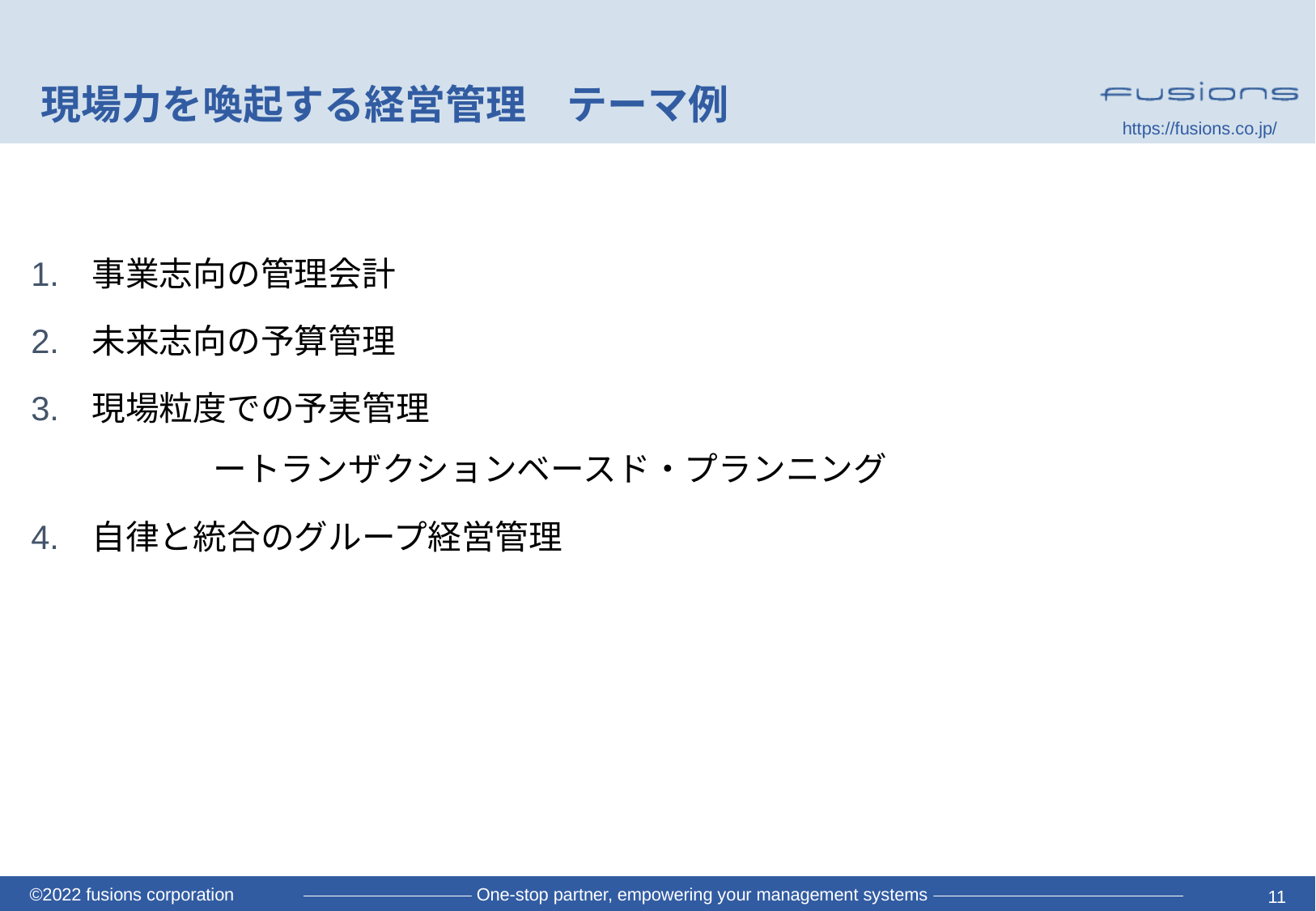

# 現場力を喚起する経営管理　テーマ例
事業志向の管理会計
未来志向の予算管理
現場粒度での予実管理
	ートランザクションベースド・プランニング
自律と統合のグループ経営管理